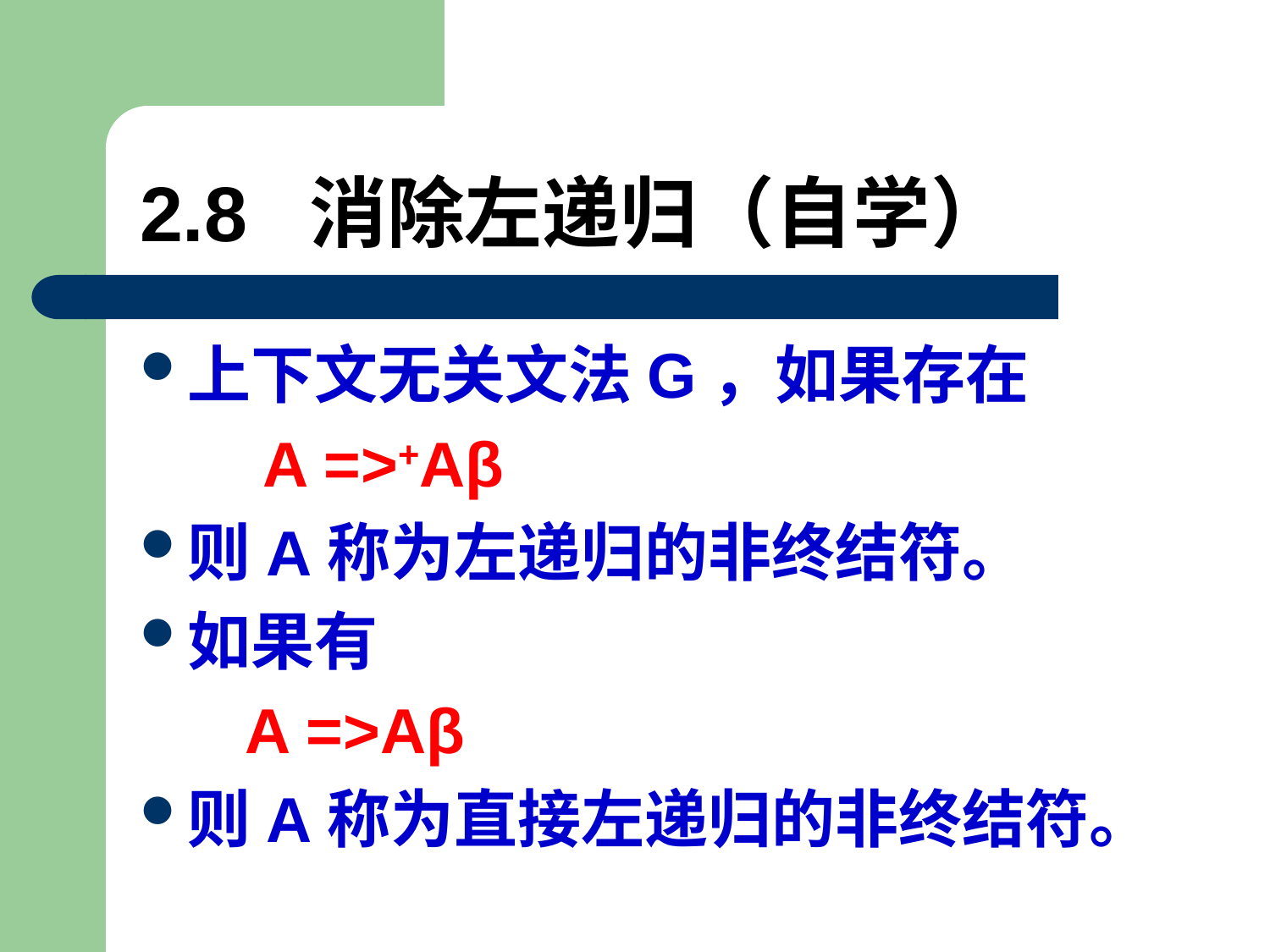

# 2.8  消除左递归（自学）
上下文无关文法G，如果存在
       A =>+Aβ
则A称为左递归的非终结符。
如果有
      A =>Aβ
则A称为直接左递归的非终结符。